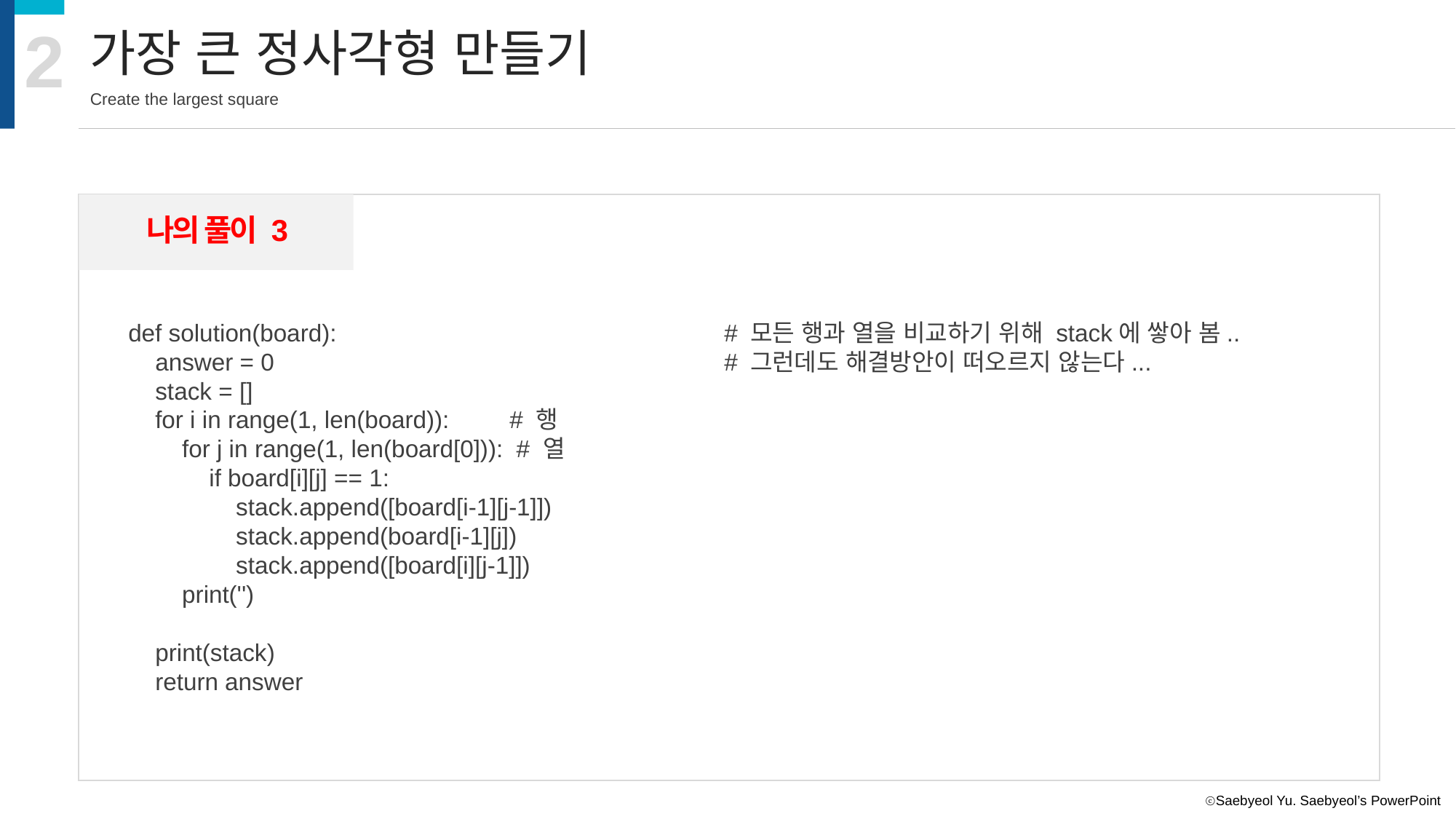

2
가장 큰 정사각형 만들기
Create the largest square

나의 풀이 3
def solution(board):
    answer = 0
    stack = []
    for i in range(1, len(board)):         # 행
        for j in range(1, len(board[0])):  # 열
            if board[i][j] == 1:
                stack.append([board[i-1][j-1]])
                stack.append(board[i-1][j])
                stack.append([board[i][j-1]])
        print('')

    print(stack)
    return answer
# 모든 행과 열을 비교하기 위해 stack에 쌓아 봄..
# 그런데도 해결방안이 떠오르지 않는다...